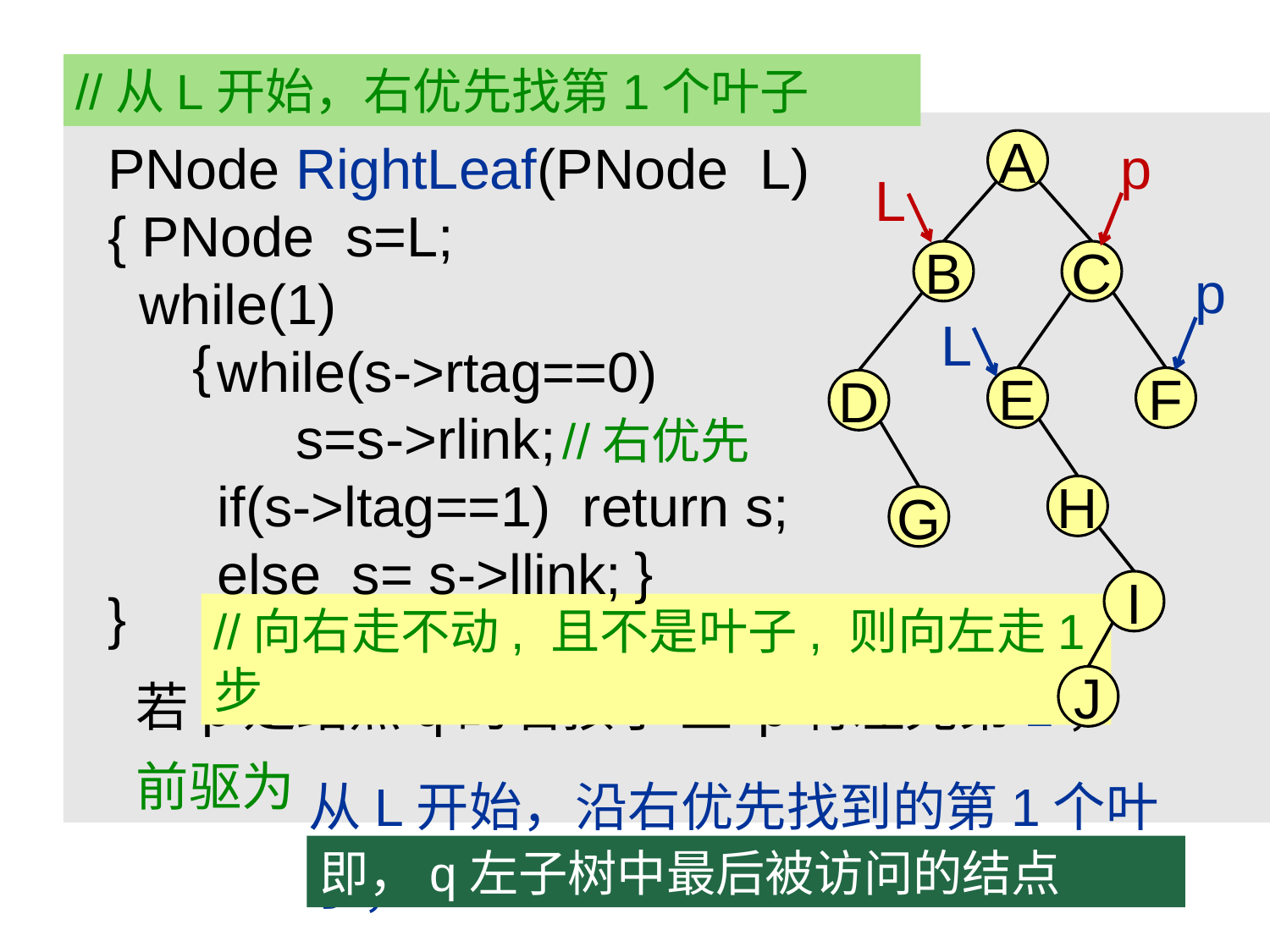

//从L开始，右优先找第1个叶子

    若p是结点q的右孩子 且 p有左兄弟L，
    前驱为
PNode RightLeaf(PNode  L)
{ PNode  s=L;
  while(1)
       while(s->rtag==0)
            s=s->rlink;
       if(s->ltag==1)  return s;
       else  s= s->llink;
}
p
A
L
B
C
p
L
{
E
F
D
//右优先
H
G
}
I
//向右走不动, 且不是叶子, 则向左走1步
J
从L开始，沿右优先找到的第1个叶子；
即，q左子树中最后被访问的结点